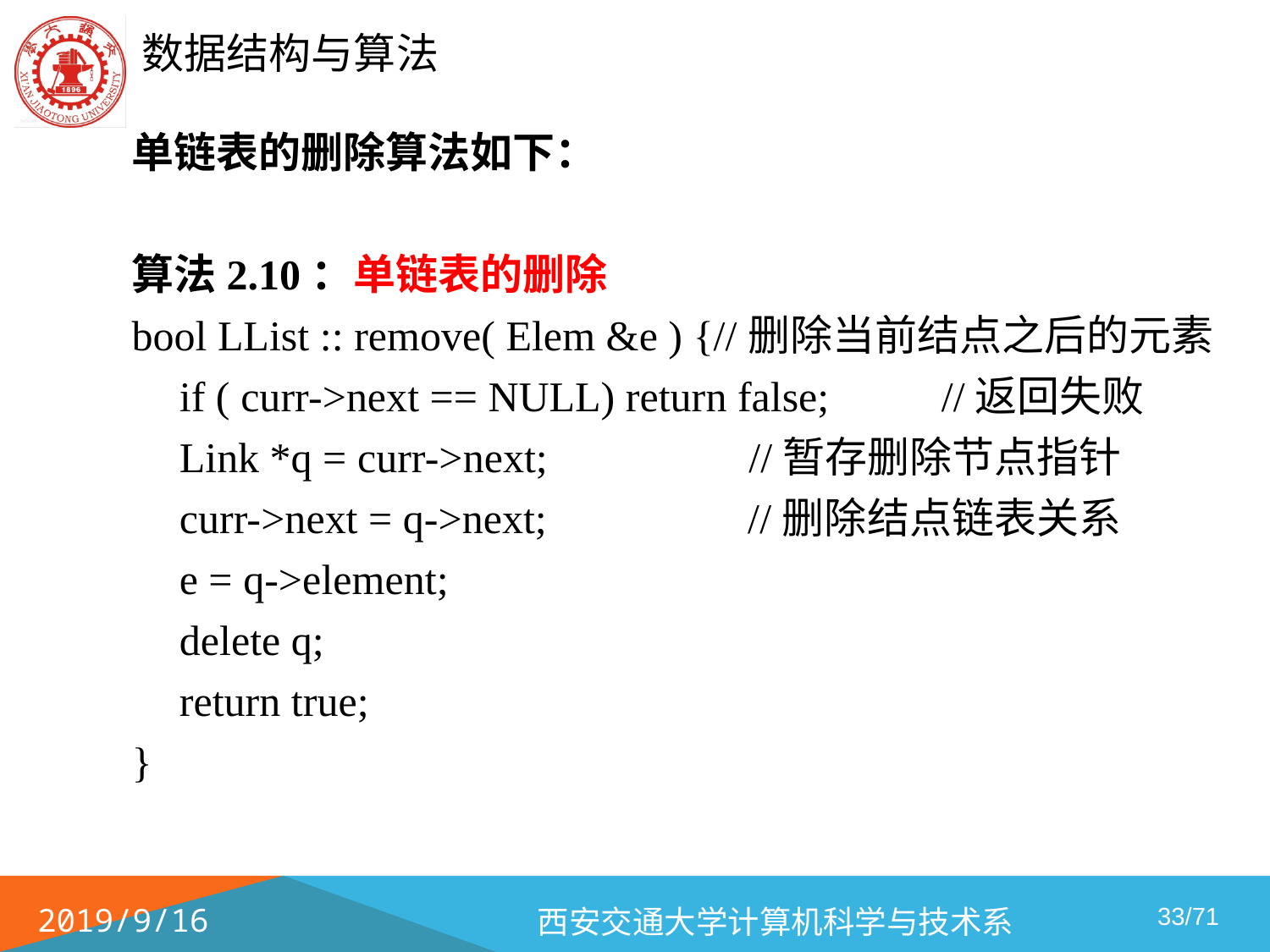

单链表的删除算法如下：

算法2.10：单链表的删除
bool LList :: remove( Elem &e ) {//删除当前结点之后的元素
	if ( curr->next == NULL) return false;	//返回失败
	Link *q = curr->next;                   //暂存删除节点指针
 	curr->next = q->next;                   //删除结点链表关系
  	e = q->element;
  	delete q;
  	return true;
}